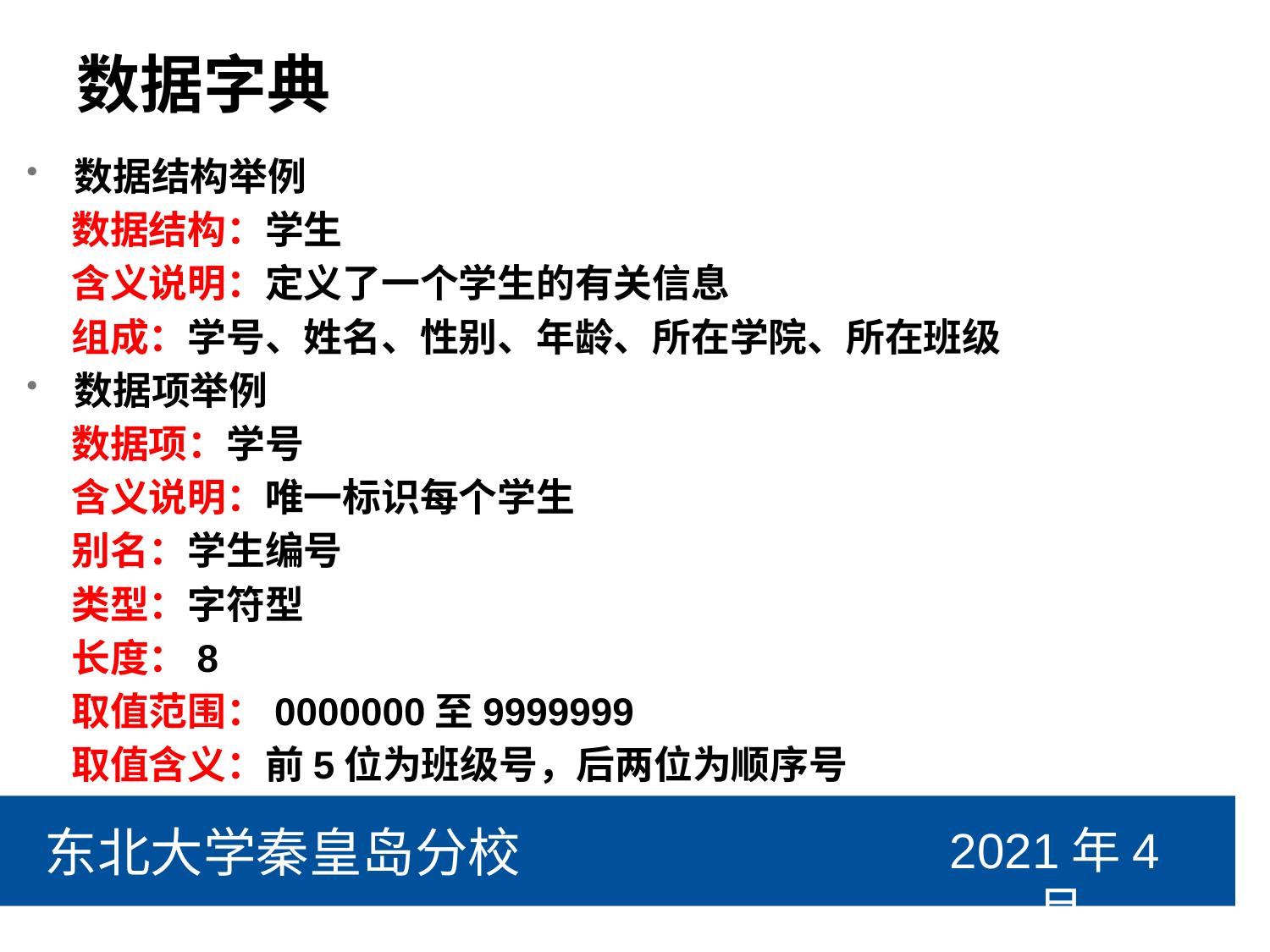

# 数据字典
数据结构举例
    数据结构：学生
    含义说明：定义了一个学生的有关信息
    组成：学号、姓名、性别、年龄、所在学院、所在班级
数据项举例
    数据项：学号
    含义说明：唯一标识每个学生
    别名：学生编号
    类型：字符型
    长度：8
    取值范围：0000000至9999999
    取值含义：前5位为班级号，后两位为顺序号